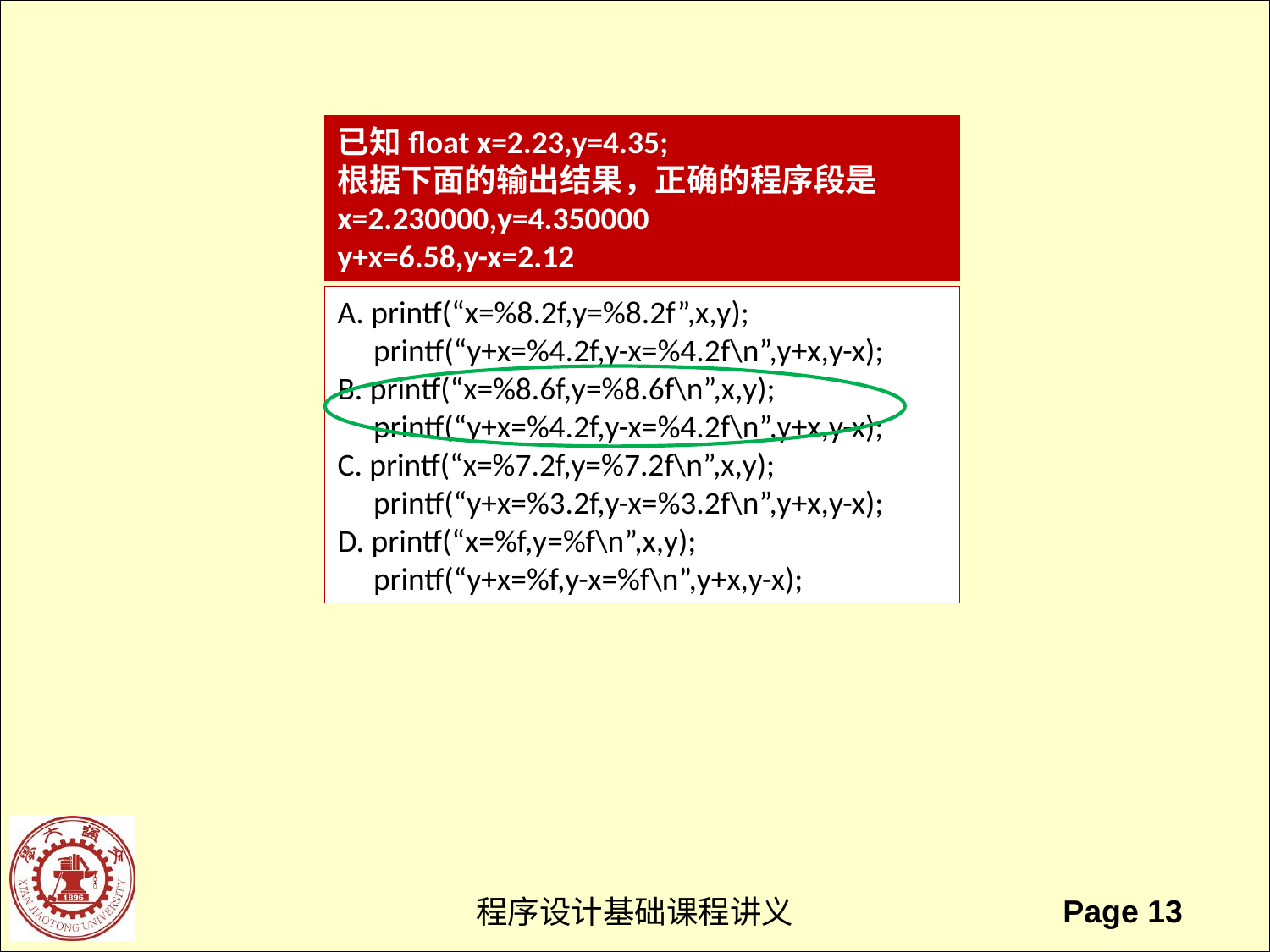

已知float x=2.23,y=4.35;
根据下面的输出结果，正确的程序段是
x=2.230000,y=4.350000
y+x=6.58,y-x=2.12
A. printf(“x=%8.2f,y=%8.2f”,x,y);
     printf(“y+x=%4.2f,y-x=%4.2f\n”,y+x,y-x);
B. printf(“x=%8.6f,y=%8.6f\n”,x,y);
     printf(“y+x=%4.2f,y-x=%4.2f\n”,y+x,y-x);
C. printf(“x=%7.2f,y=%7.2f\n”,x,y);
     printf(“y+x=%3.2f,y-x=%3.2f\n”,y+x,y-x);
D. printf(“x=%f,y=%f\n”,x,y);
     printf(“y+x=%f,y-x=%f\n”,y+x,y-x);

13